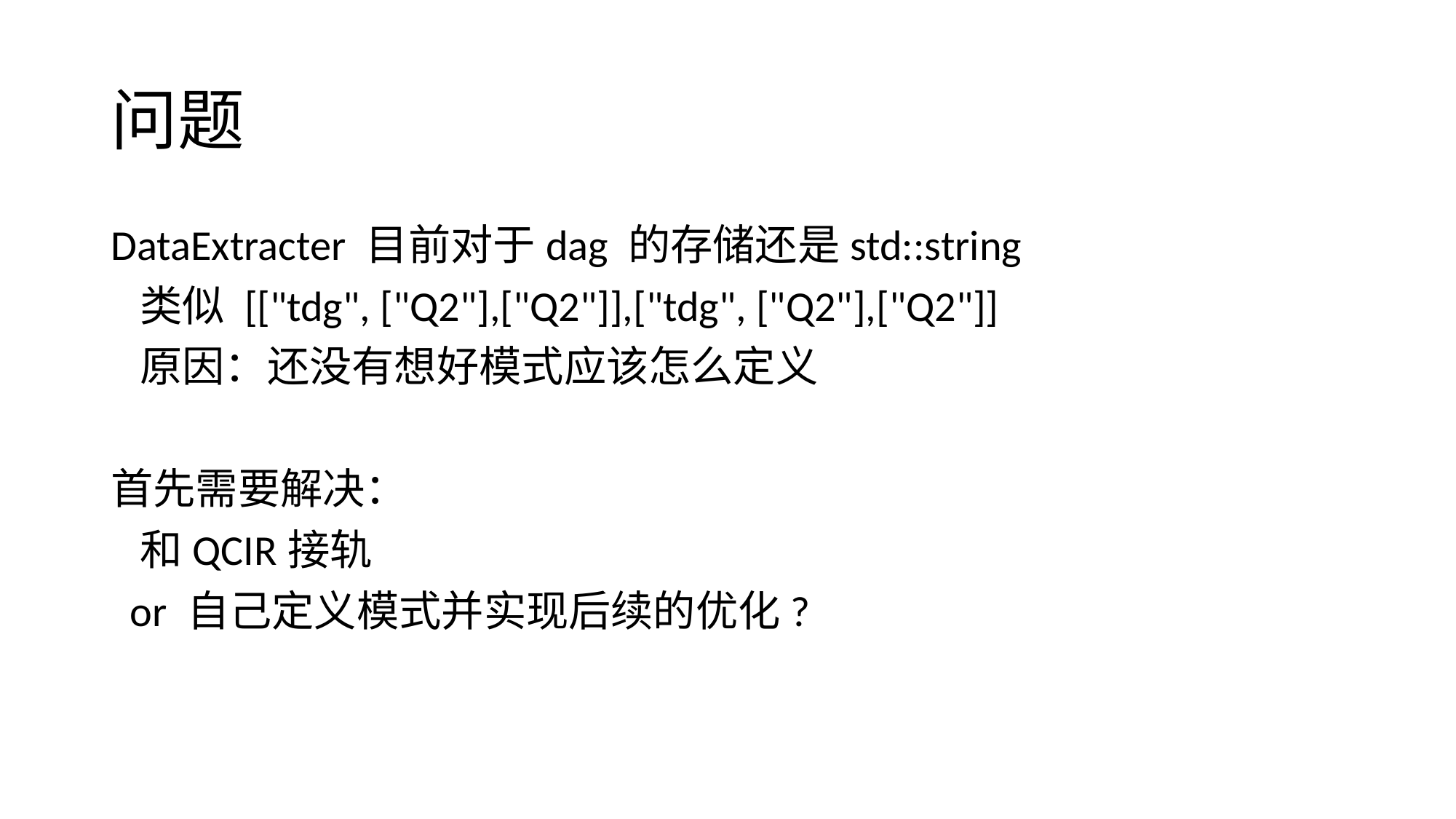

# 问题
DataExtracter 目前对于dag 的存储还是std::string
  类似 [["tdg", ["Q2"],["Q2"]],["tdg", ["Q2"],["Q2"]]
  原因：还没有想好模式应该怎么定义

首先需要解决：
  和QCIR接轨
  or 自己定义模式并实现后续的优化?